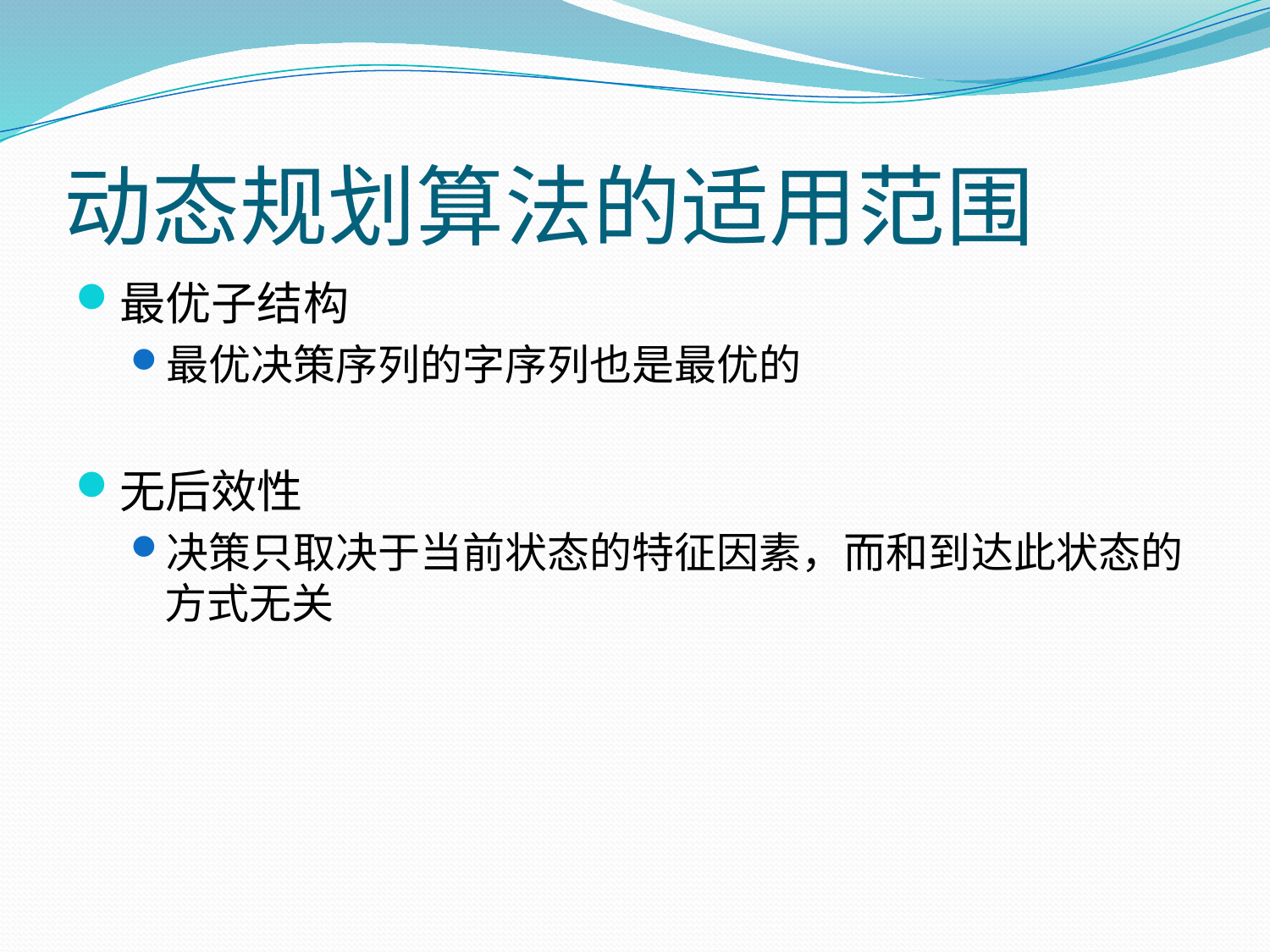

# 动态规划算法的适用范围
最优子结构
最优决策序列的字序列也是最优的

无后效性
决策只取决于当前状态的特征因素，而和到达此状态的方式无关